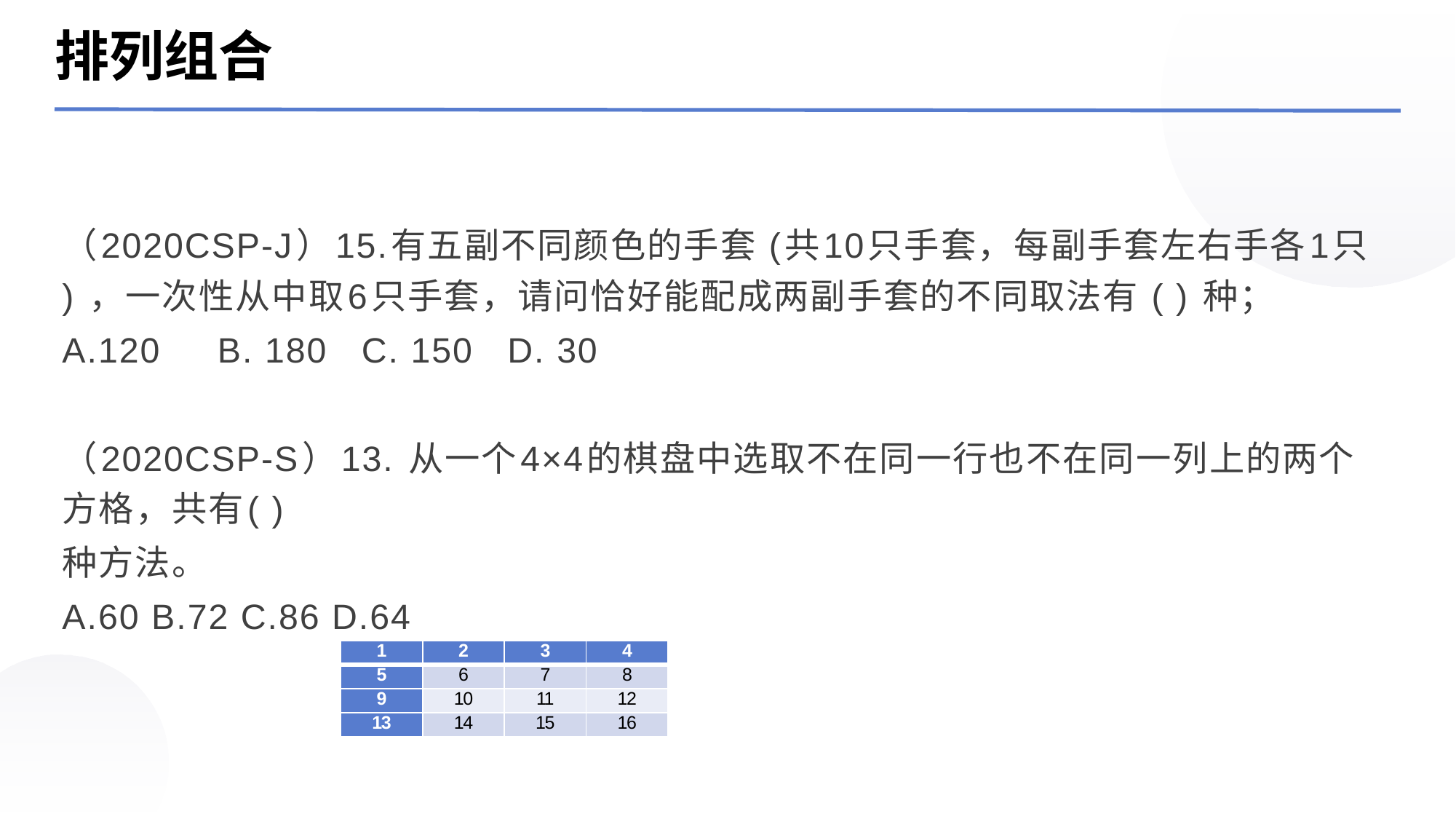

排列组合
（2020CSP-J）15.有五副不同颜色的手套 (共10只手套，每副手套左右手各1只 ) ，一次性从中取6只手套，请问恰好能配成两副手套的不同取法有 ( ) 种；
A.120     B. 180   C. 150   D. 30

（2020CSP-S）13. 从一个4×4的棋盘中选取不在同一行也不在同一列上的两个方格，共有( )
种方法。
A.60 B.72 C.86 D.64

| 1 | 2 | 3 | 4 |
| --- | --- | --- | --- |
| 5 | 6 | 7 | 8 |
| 9 | 10 | 11 | 12 |
| 13 | 14 | 15 | 16 |